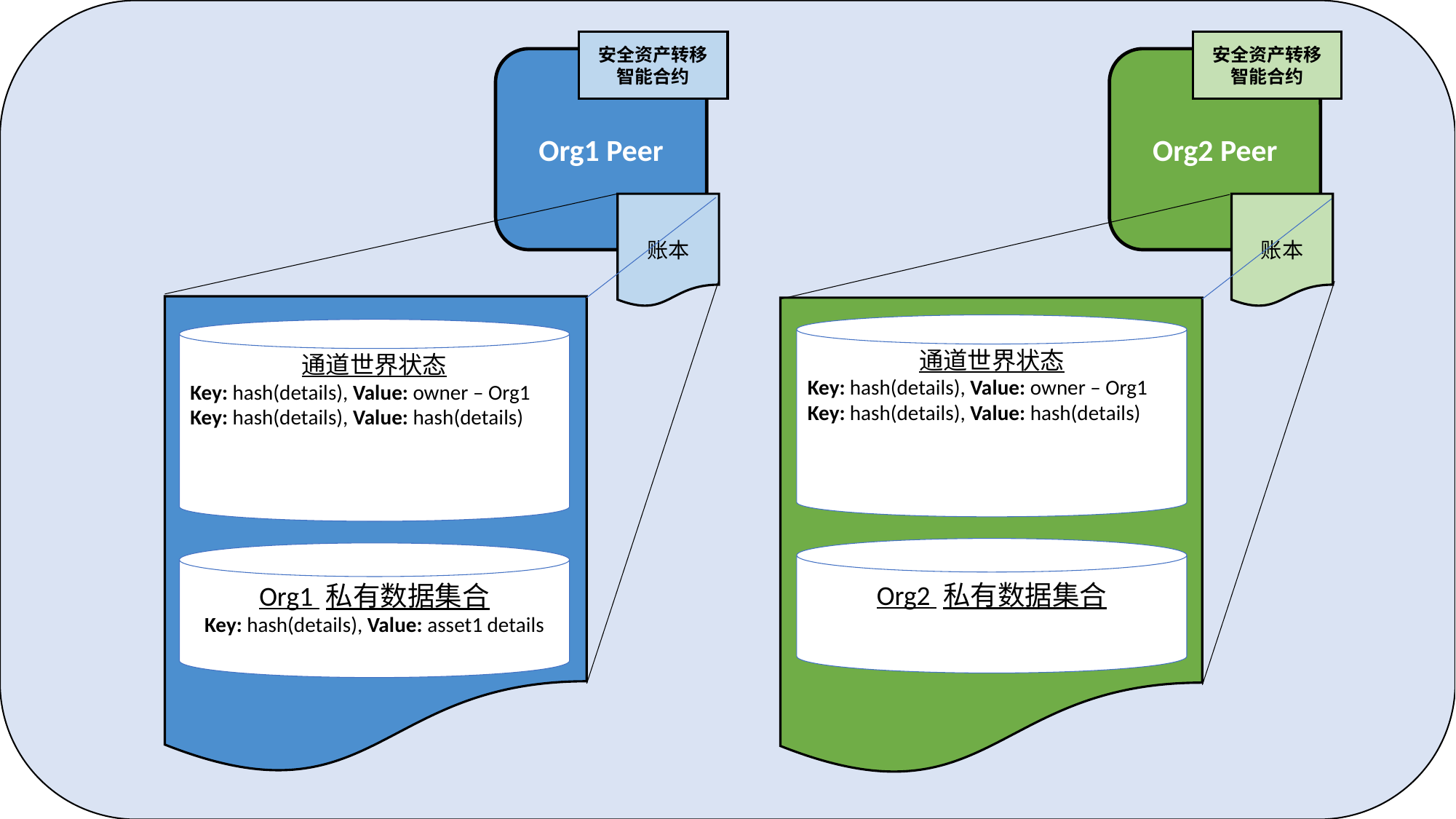

安全资产转移智能合约
安全资产转移智能合约
Org1 Peer
Org2 Peer
账本
账本

通道世界状态
Key: hash(details), Value: owner – Org1
Key: hash(details), Value: hash(details)

通道世界状态
Key: hash(details), Value: owner – Org1
Key: hash(details), Value: hash(details)

Org2 私有数据集合

Org1 私有数据集合
Key: hash(details), Value: asset1 details